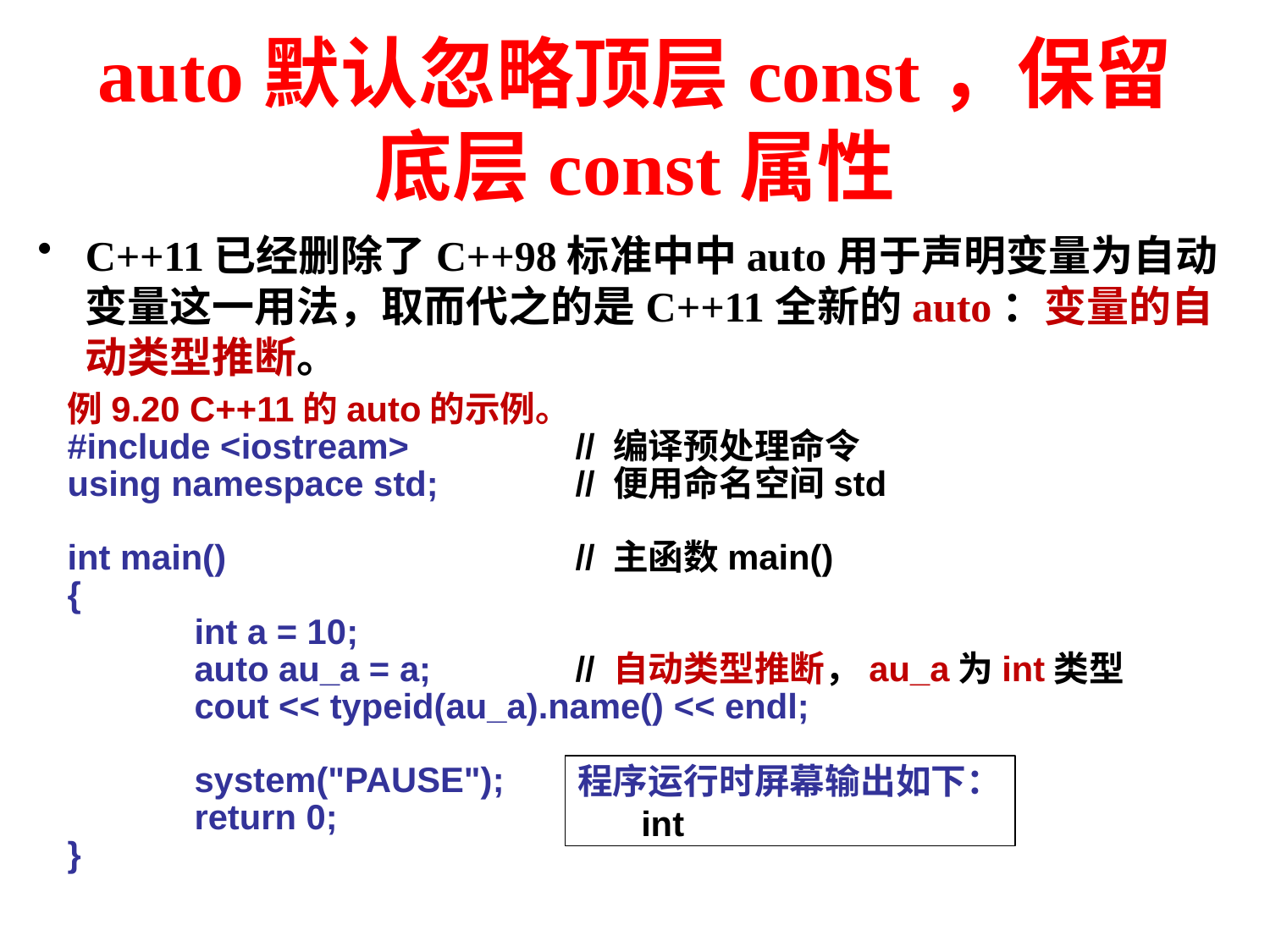

# auto默认忽略顶层const，保留底层const属性
C++11已经删除了C++98标准中中auto用于声明变量为自动变量这一用法，取而代之的是C++11全新的auto：变量的自动类型推断。
例9.20 C++11的auto的示例。
#include <iostream>            	// 编译预处理命令
using namespace std;		// 便用命名空间std

int main()			// 主函数main()
{
	int a = 10;
	auto au_a = a;		// 自动类型推断，au_a为int类型
	cout << typeid(au_a).name() << endl;

	system("PAUSE");	// 输出系统提示信息
	return 0;        		// 返回值0, 返回操作系统
}
程序运行时屏幕输出如下：
int